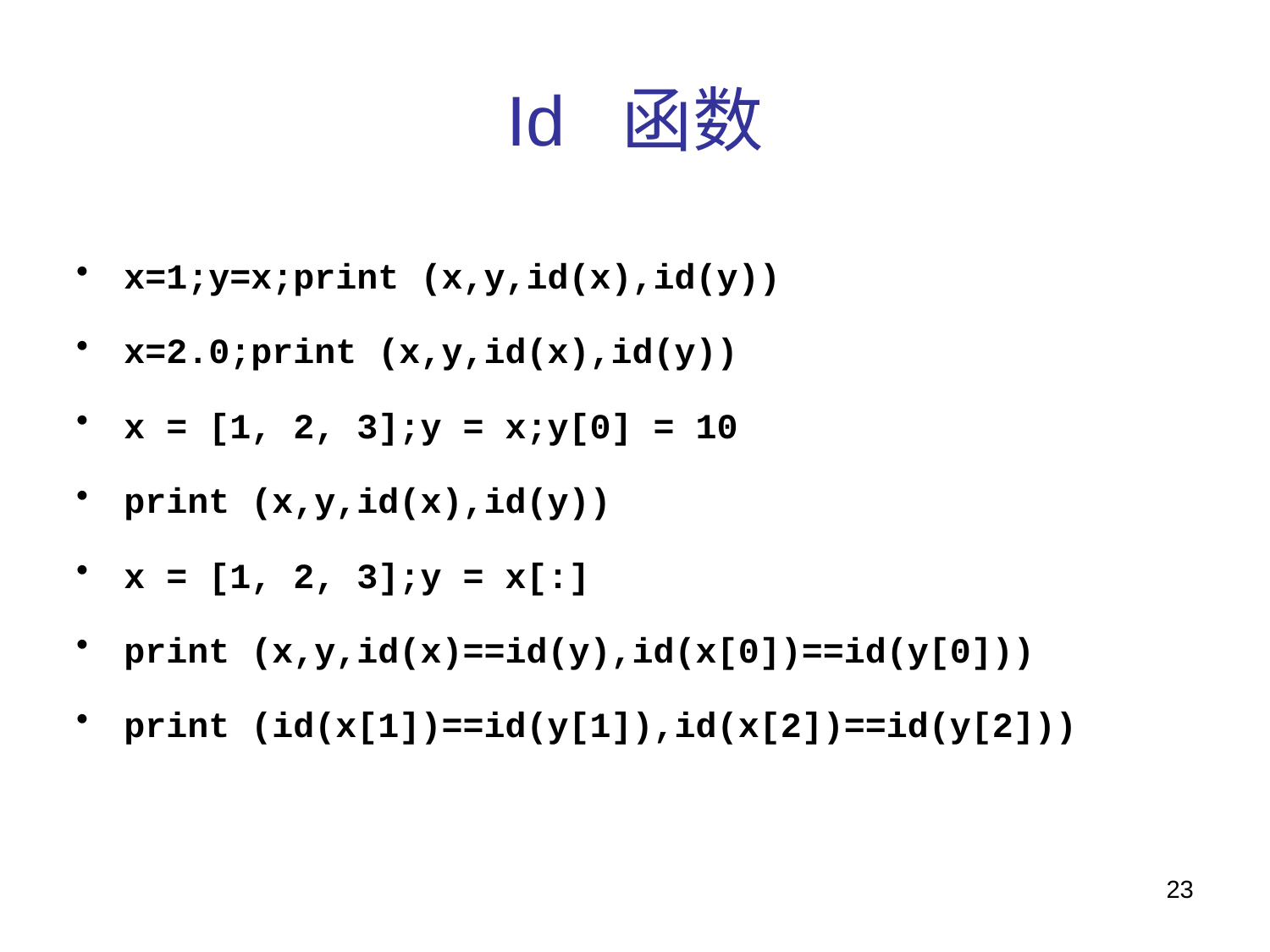

# Id  函数
x=1;y=x;print (x,y,id(x),id(y))
x=2.0;print (x,y,id(x),id(y))
x = [1, 2, 3];y = x;y[0] = 10
print (x,y,id(x),id(y))
x = [1, 2, 3];y = x[:]
print (x,y,id(x)==id(y),id(x[0])==id(y[0]))
print (id(x[1])==id(y[1]),id(x[2])==id(y[2]))
23